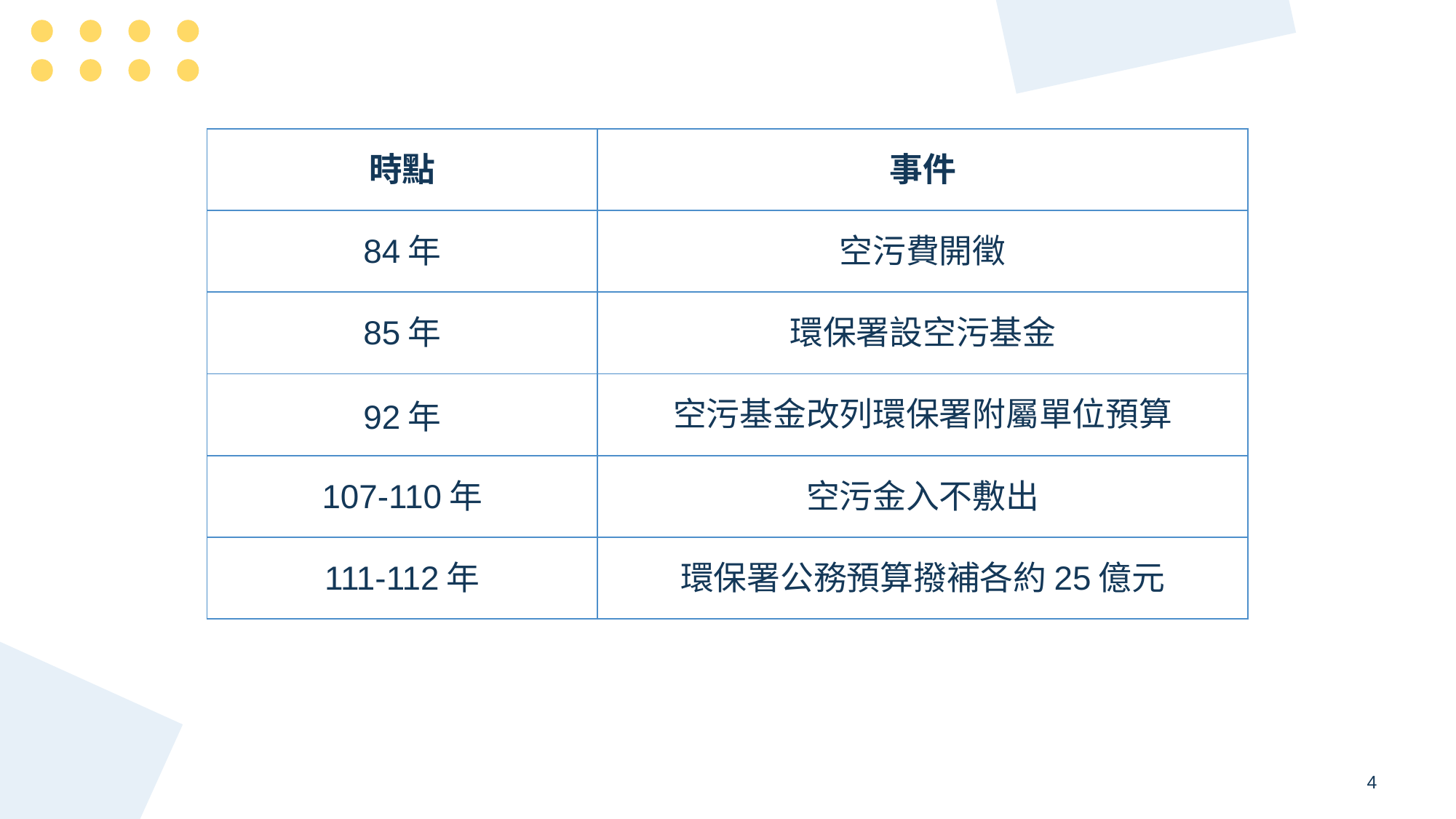

| 時點 | 事件 |
| --- | --- |
| 84年 | 空污費開徵 |
| 85年 | 環保署設空污基金 |
| 92年 | 空污基金改列環保署附屬單位預算 |
| 107-110年 | 空污金入不敷出 |
| 111-112年 | 環保署公務預算撥補各約25億元 |